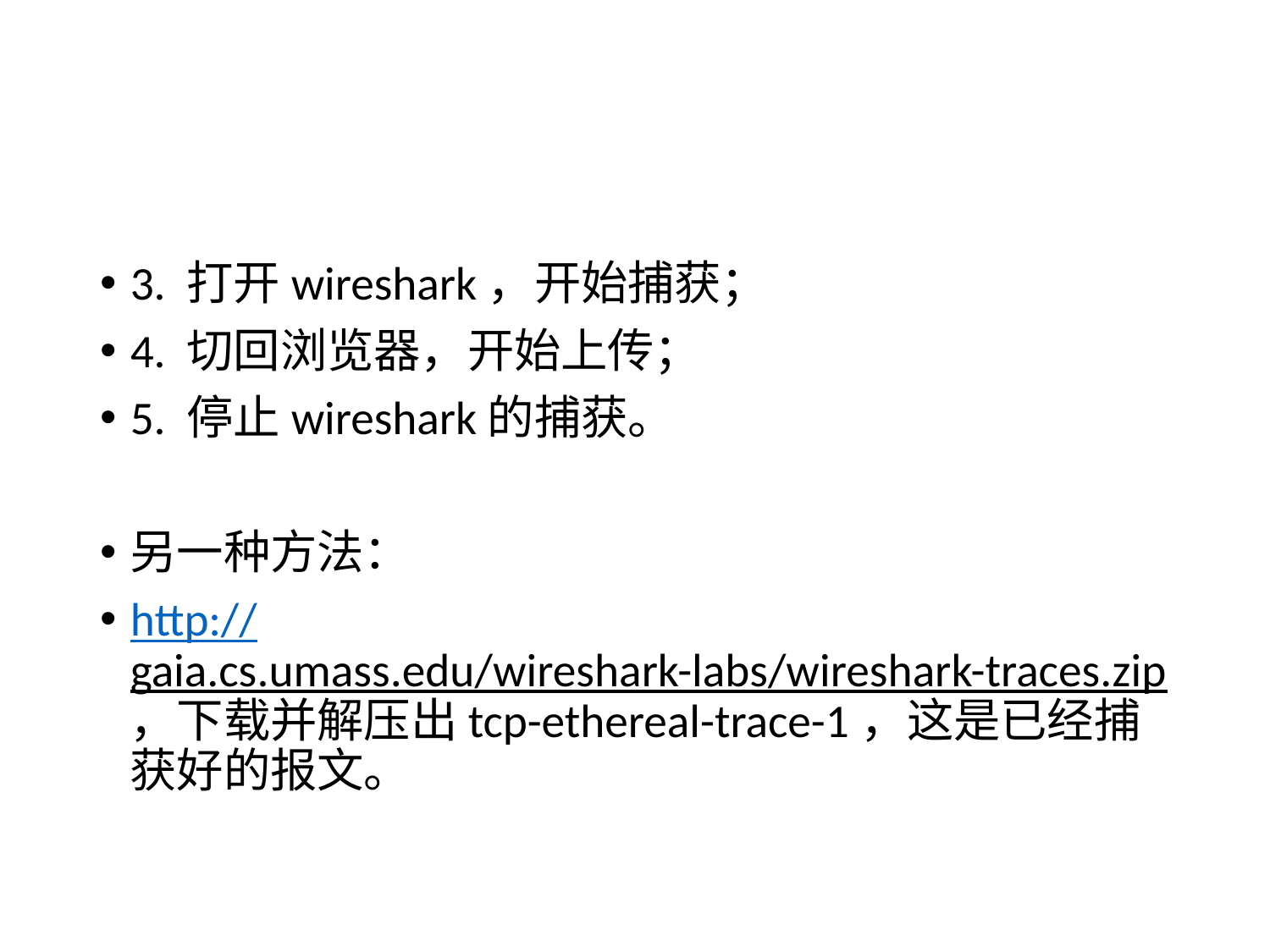

#
3. 打开wireshark，开始捕获；
4. 切回浏览器，开始上传；
5. 停止wireshark的捕获。

另一种方法：
http://gaia.cs.umass.edu/wireshark-labs/wireshark-traces.zip，下载并解压出tcp-ethereal-trace-1，这是已经捕获好的报文。